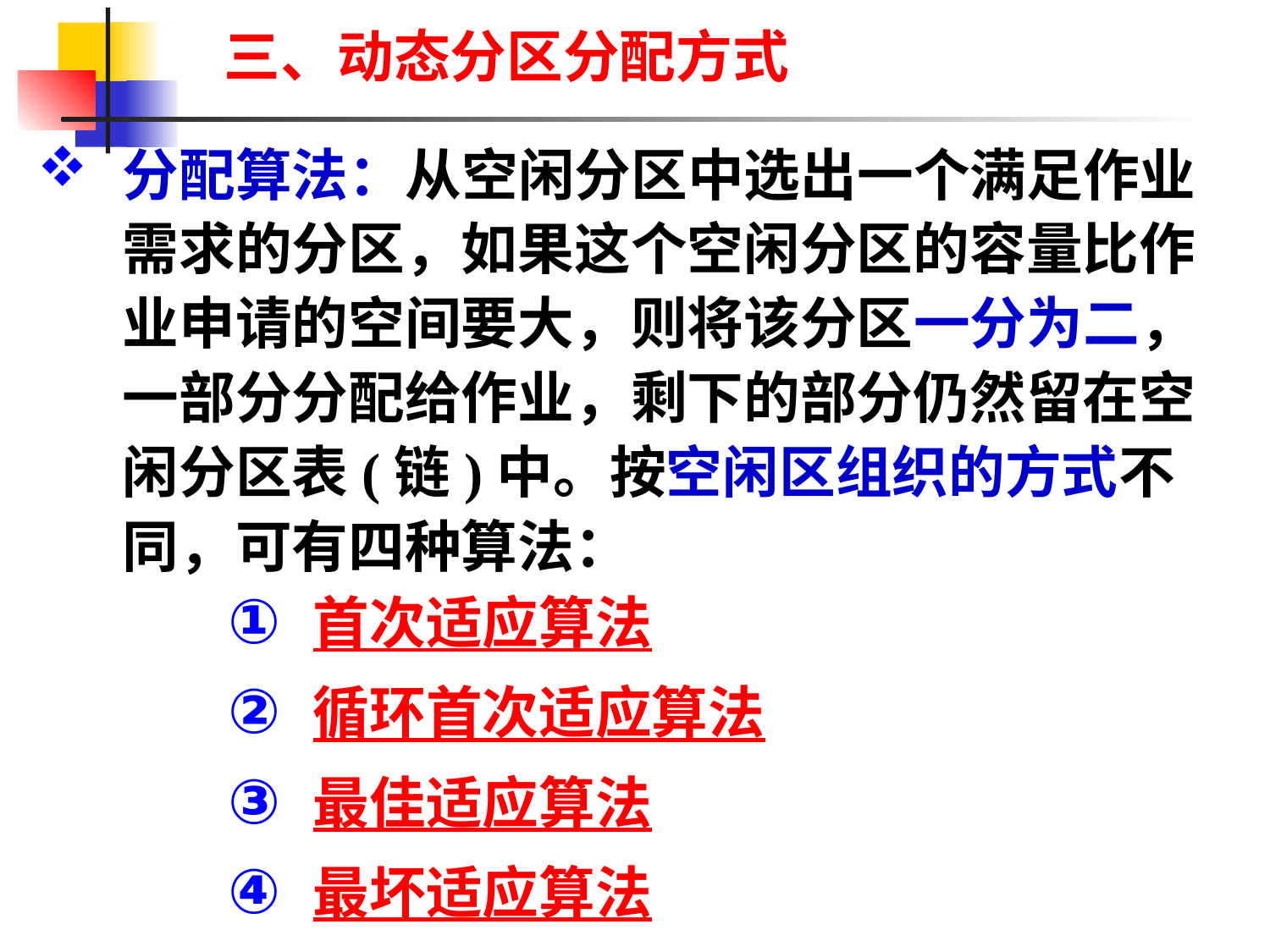

# 三、动态分区分配方式
分配算法：从空闲分区中选出一个满足作业需求的分区，如果这个空闲分区的容量比作业申请的空间要大，则将该分区一分为二，一部分分配给作业，剩下的部分仍然留在空闲分区表(链)中。按空闲区组织的方式不同，可有四种算法：
首次适应算法
循环首次适应算法
最佳适应算法
最坏适应算法